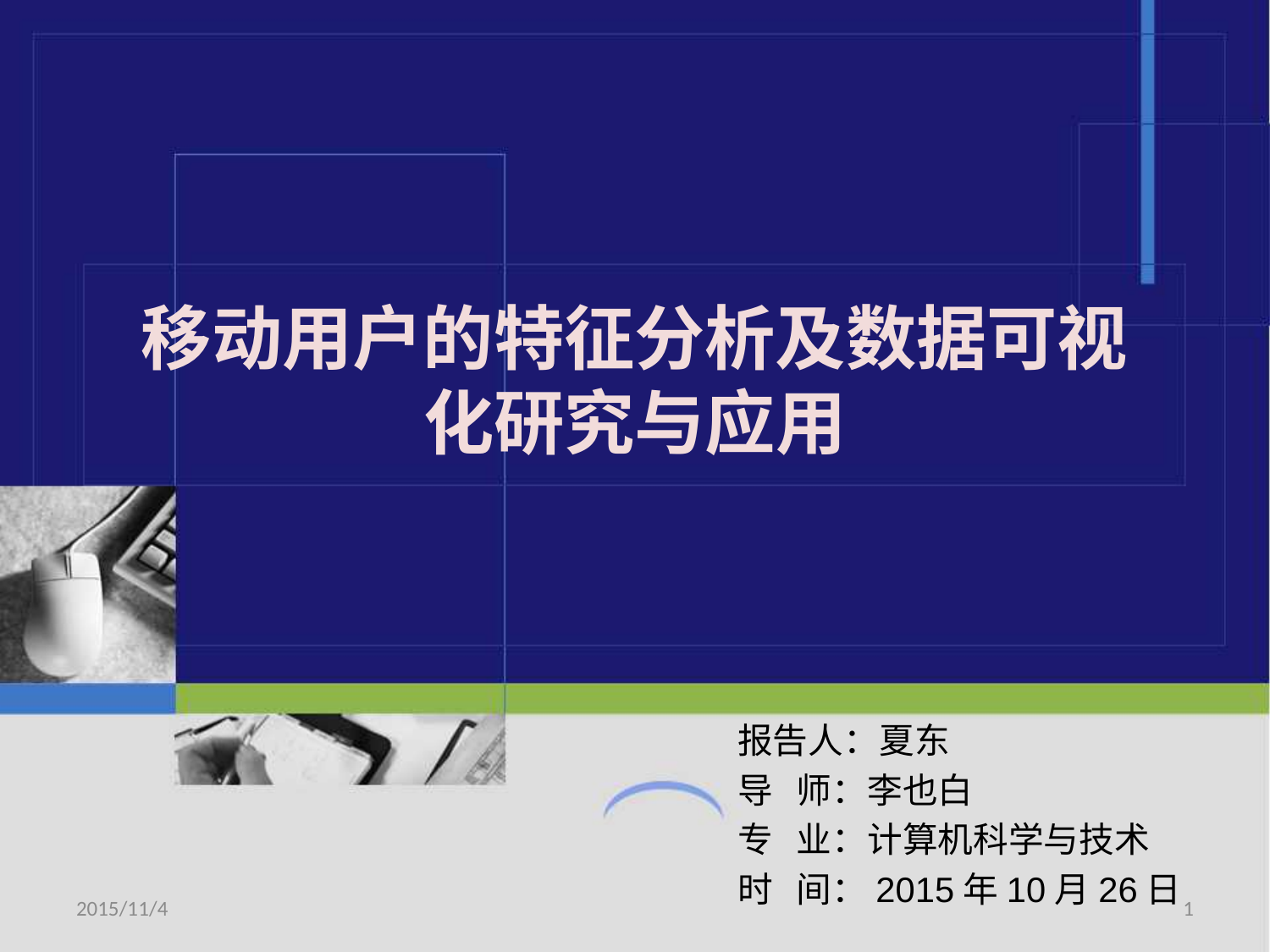

# 移动用户的特征分析及数据可视化研究与应用
报告人：夏东
导   师：李也白
专   业：计算机科学与技术
时   间：2015年10月26日

2015/11/4
1